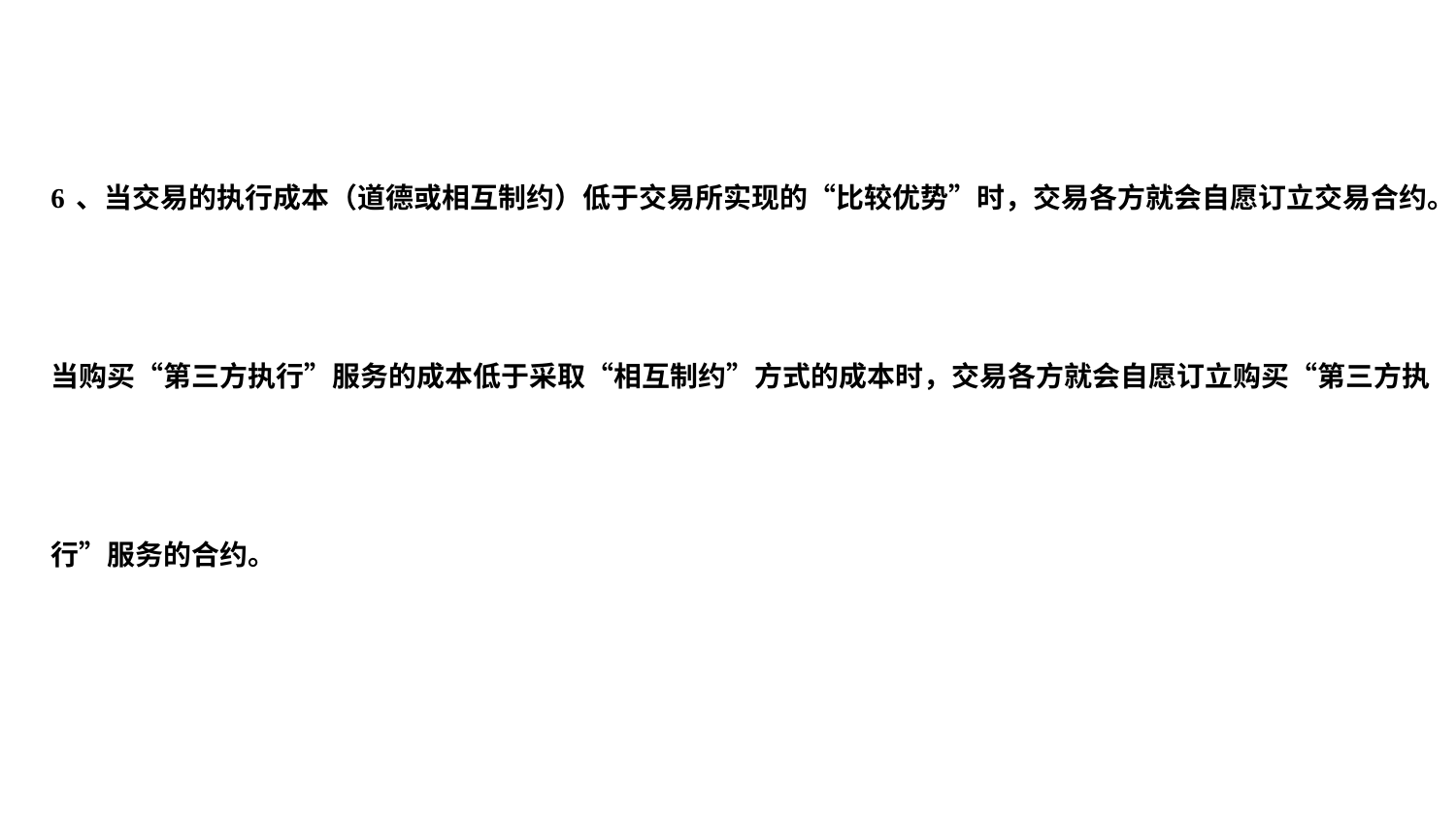

6、当交易的执行成本（道德或相互制约）低于交易所实现的“比较优势”时，交易各方就会自愿订立交易合约。当购买“第三方执行”服务的成本低于采取“相互制约”方式的成本时，交易各方就会自愿订立购买“第三方执行”服务的合约。